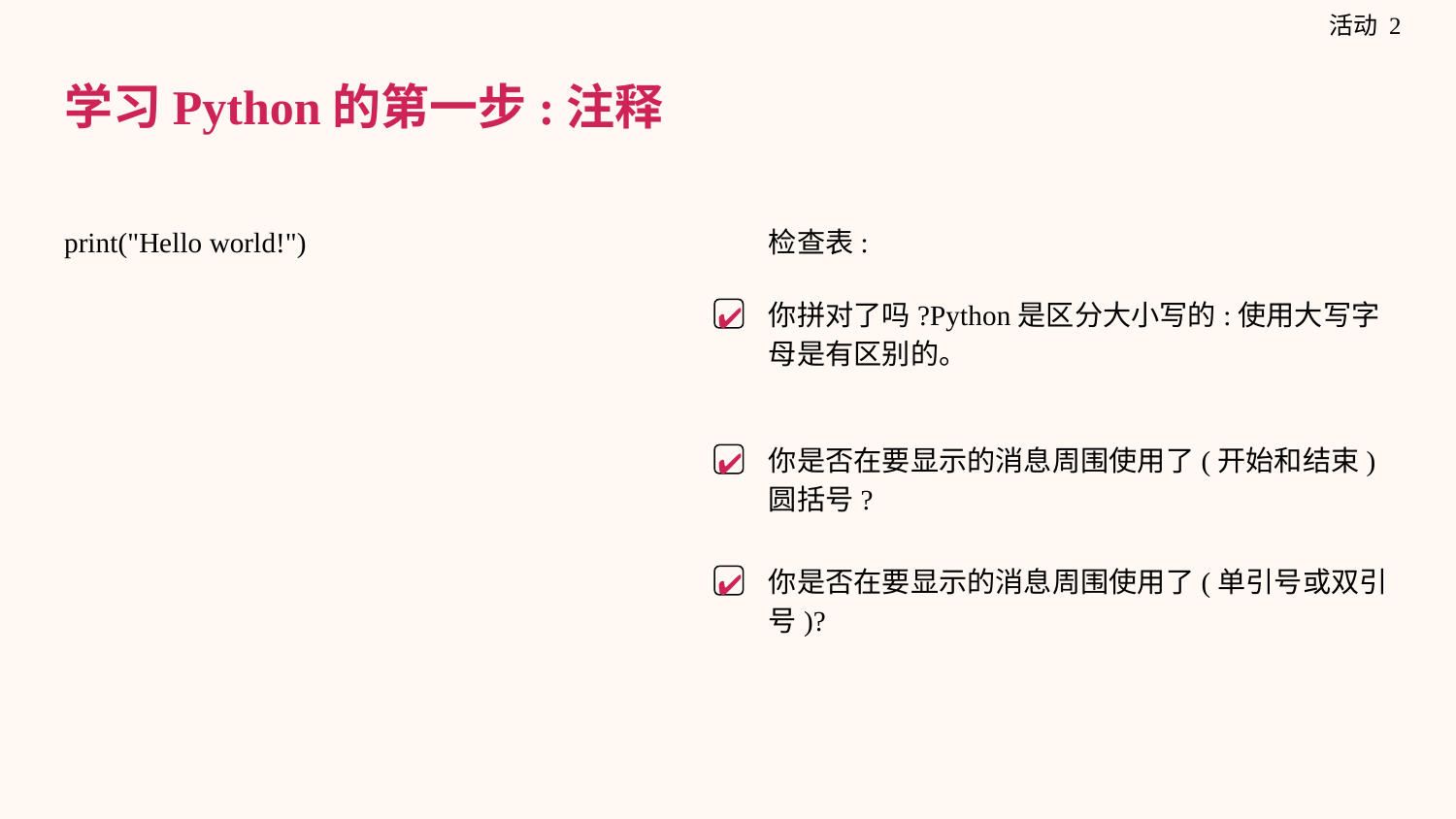

活动 2
学习Python的第一步:注释
print("Hello world!")
检查表:
你拼对了吗?Python是区分大小写的:使用大写字母是有区别的。
✔

你是否在要显示的消息周围使用了(开始和结束)圆括号?
✔

你是否在要显示的消息周围使用了(单引号或双引号)?
✔